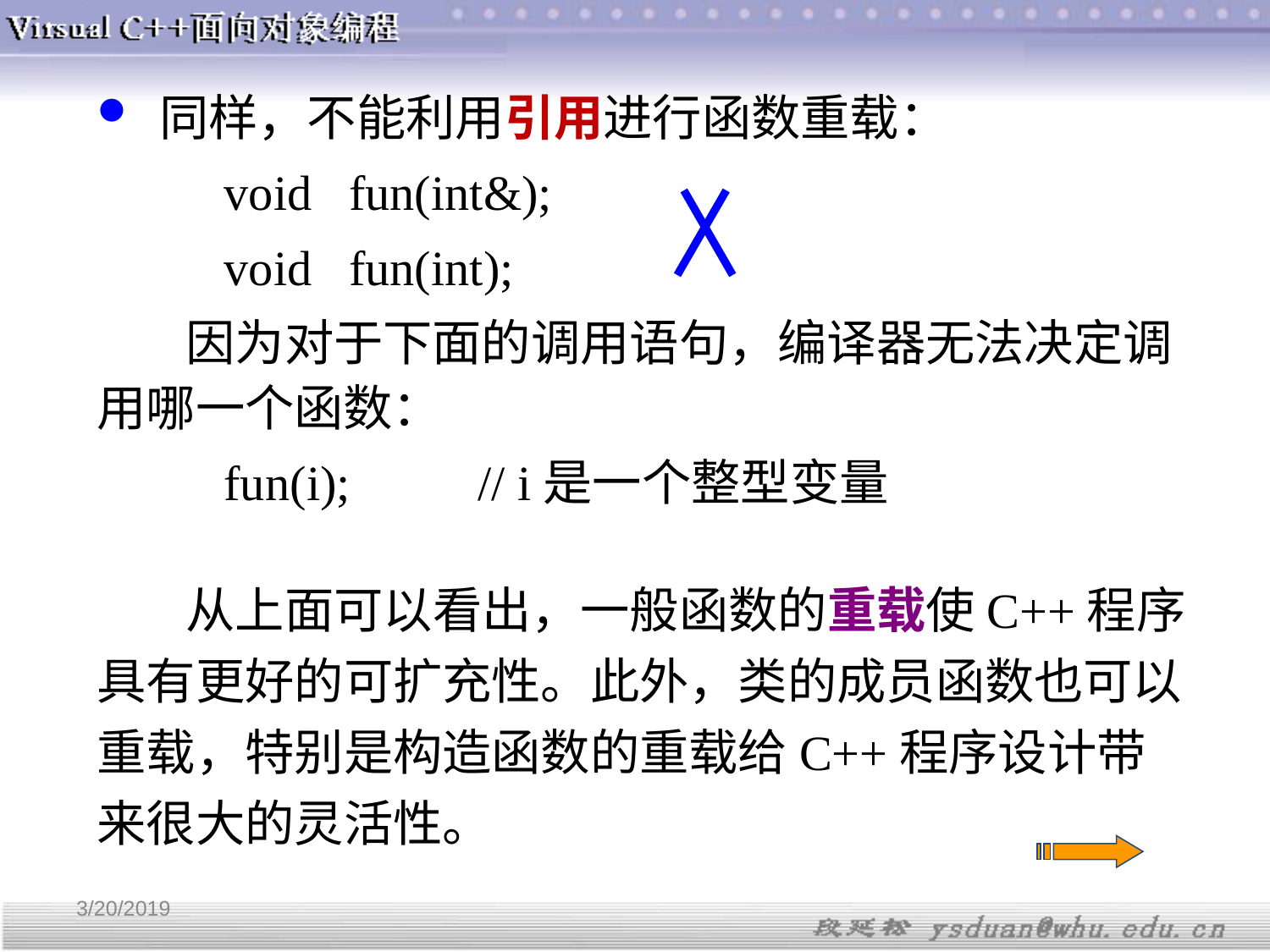

同样，不能利用引用进行函数重载：
   	void   fun(int&);
  	void   fun(int);
       因为对于下面的调用语句，编译器无法决定调用哪一个函数：
    	fun(i);		// i是一个整型变量

       从上面可以看出，一般函数的重载使C++程序具有更好的可扩充性。此外，类的成员函数也可以重载，特别是构造函数的重载给C++程序设计带来很大的灵活性。

3/20/2019